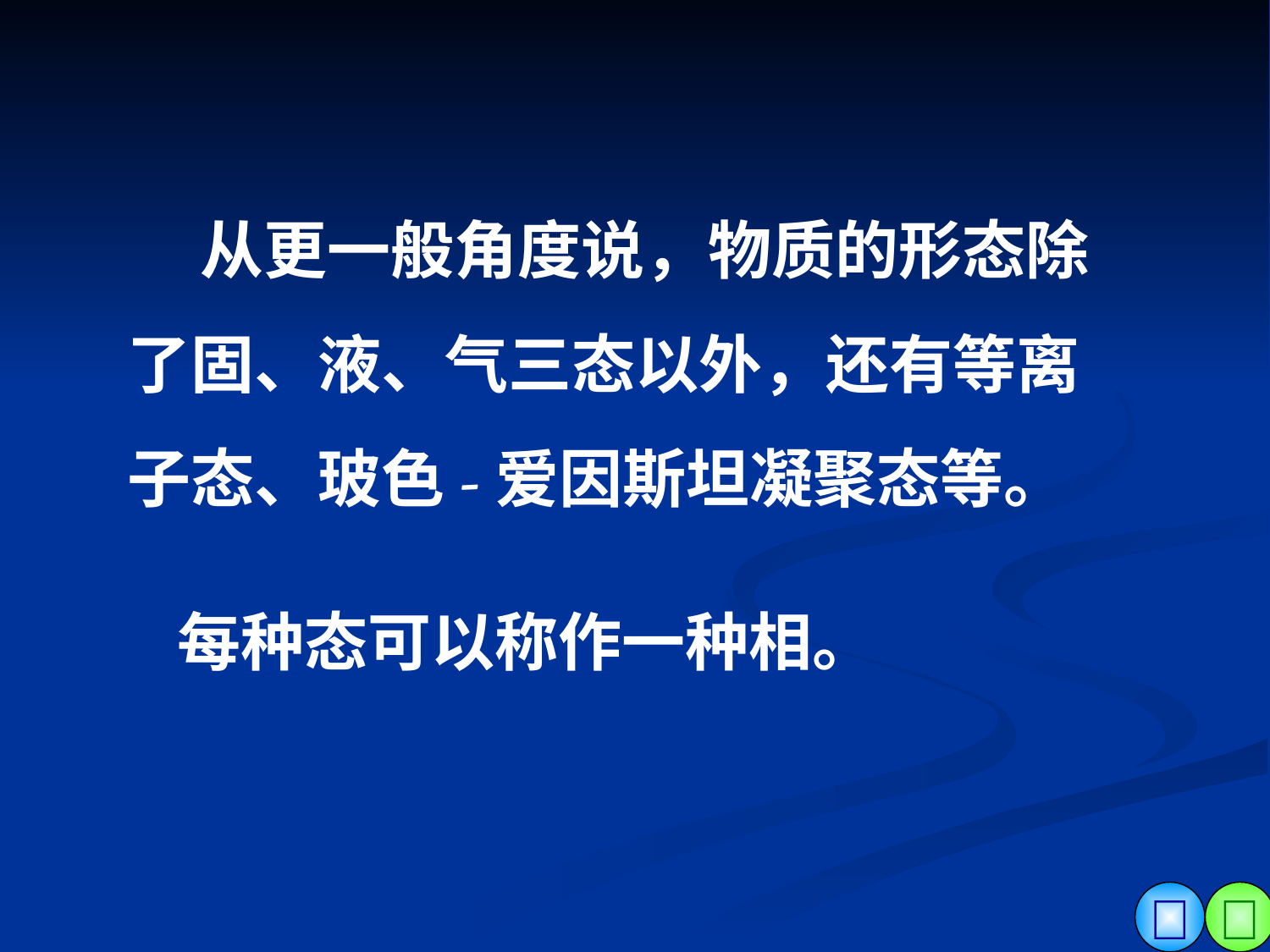

从更一般角度说，物质的形态除了固、液、气三态以外，还有等离子态、玻色-爱因斯坦凝聚态等。
每种态可以称作一种相。